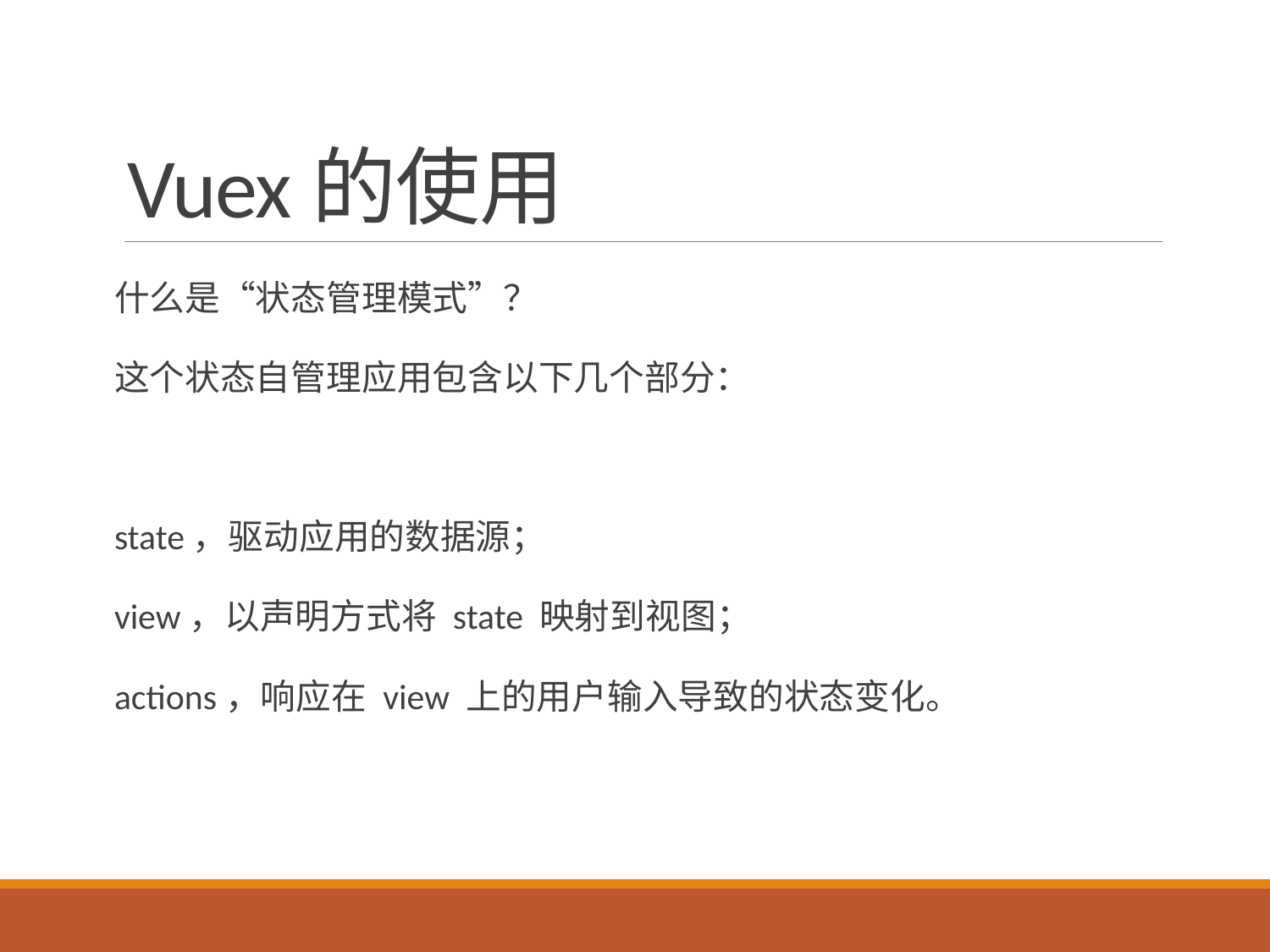

# Vuex的使用
什么是“状态管理模式”？
这个状态自管理应用包含以下几个部分：

state，驱动应用的数据源；
view，以声明方式将 state 映射到视图；
actions，响应在 view 上的用户输入导致的状态变化。